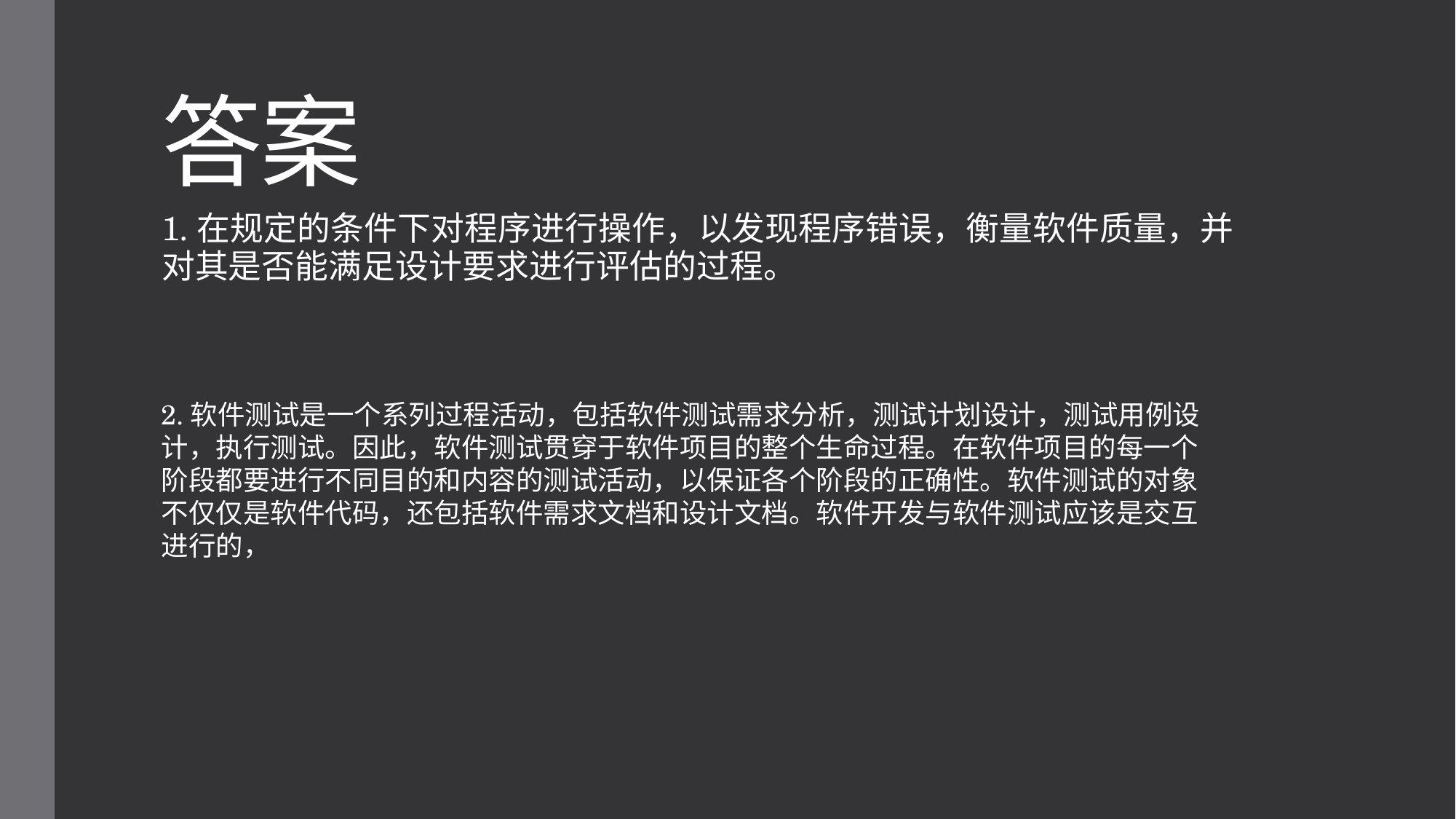

# 答案
1.在规定的条件下对程序进行操作，以发现程序错误，衡量软件质量，并对其是否能满足设计要求进行评估的过程。
2.软件测试是一个系列过程活动，包括软件测试需求分析，测试计划设计，测试用例设计，执行测试。因此，软件测试贯穿于软件项目的整个生命过程。在软件项目的每一个阶段都要进行不同目的和内容的测试活动，以保证各个阶段的正确性。软件测试的对象不仅仅是软件代码，还包括软件需求文档和设计文档。软件开发与软件测试应该是交互进行的，